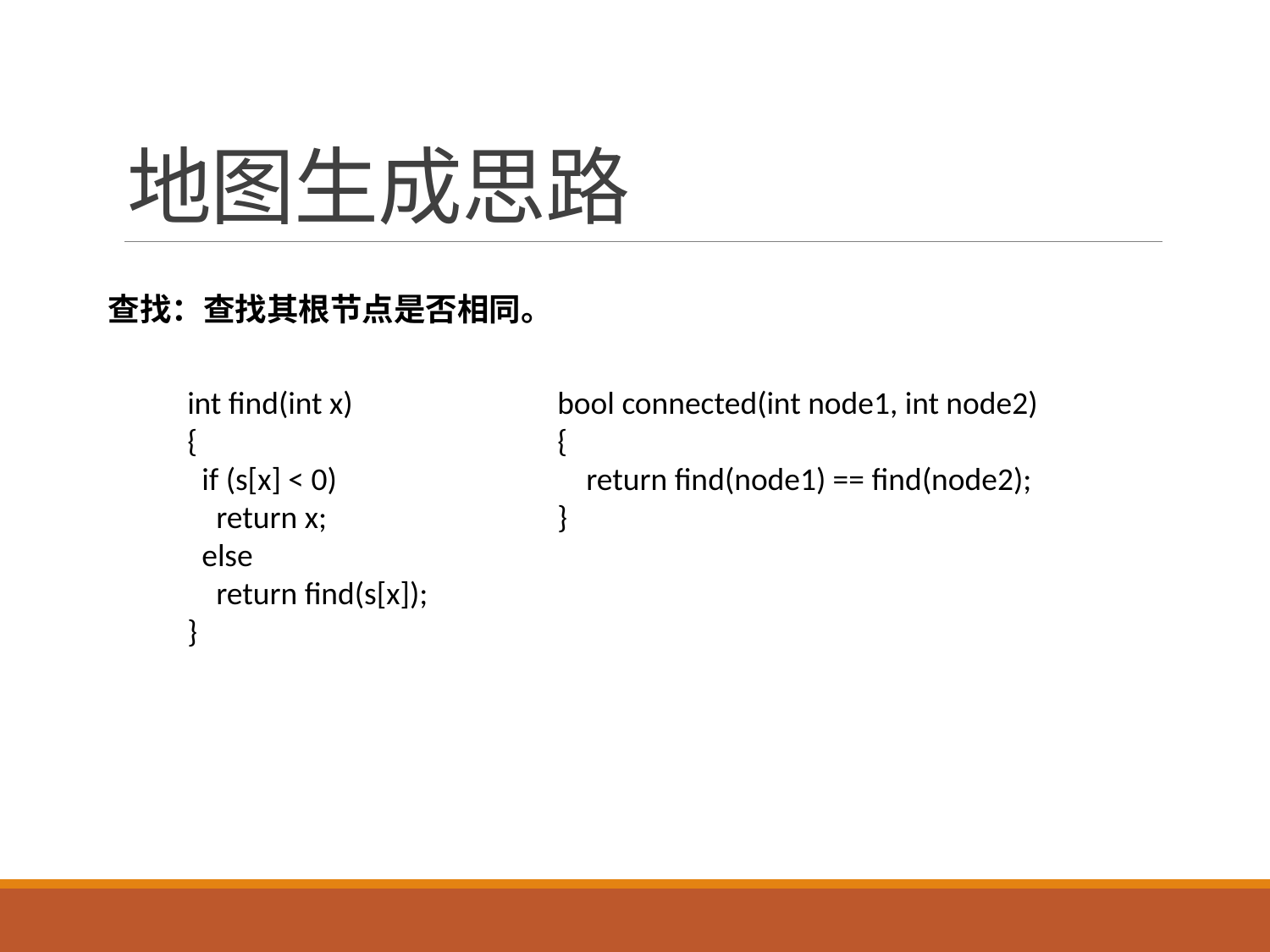

# 地图生成思路
查找：查找其根节点是否相同。
int find(int x)
{
  if (s[x] < 0)
    return x;
  else
    return find(s[x]);
}
bool connected(int node1, int node2)
{
    return find(node1) == find(node2);
}